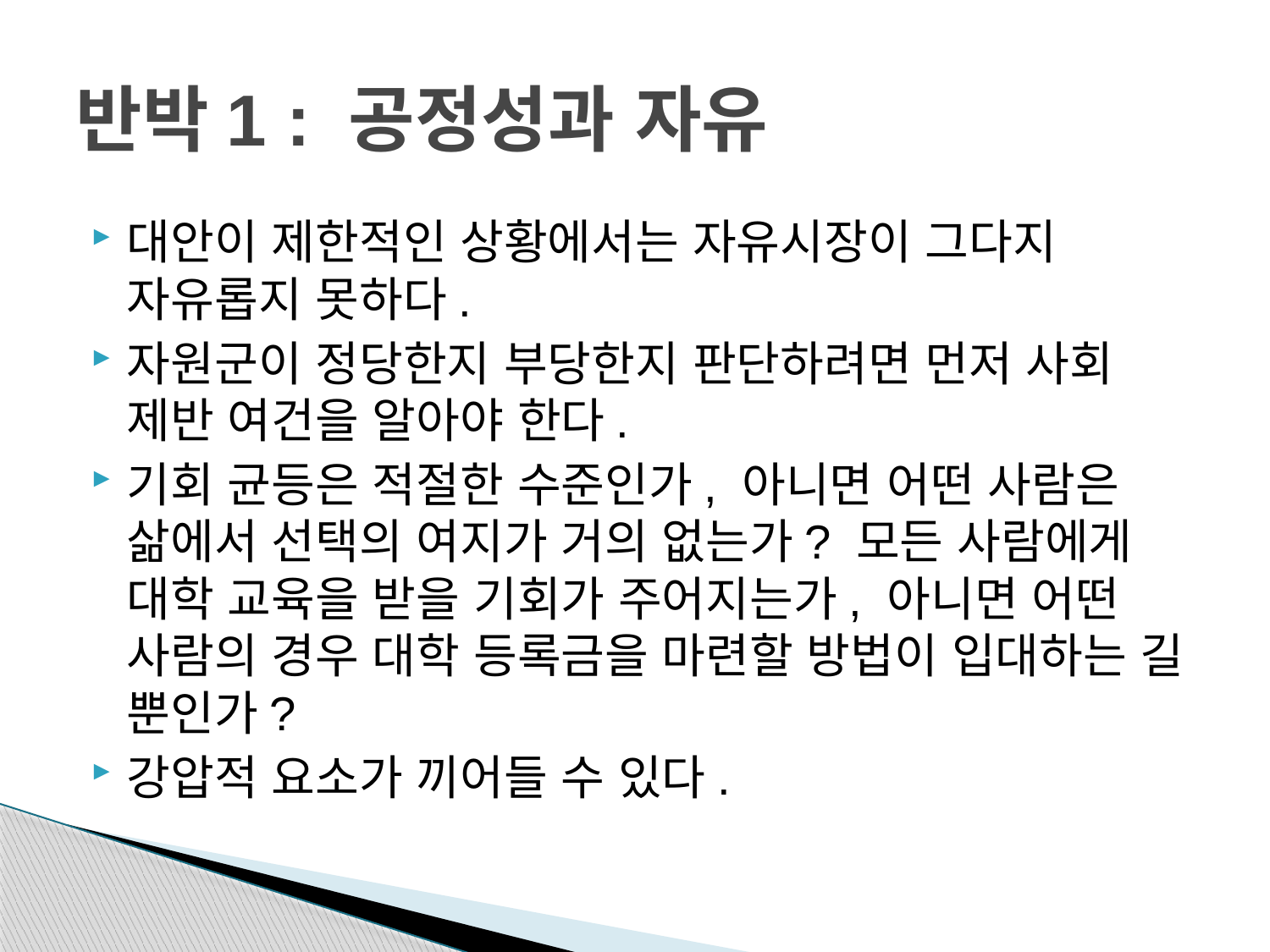

# 반박1 : 공정성과 자유
대안이 제한적인 상황에서는 자유시장이 그다지 자유롭지 못하다.
자원군이 정당한지 부당한지 판단하려면 먼저 사회 제반 여건을 알아야 한다.
기회 균등은 적절한 수준인가, 아니면 어떤 사람은 삶에서 선택의 여지가 거의 없는가? 모든 사람에게 대학 교육을 받을 기회가 주어지는가, 아니면 어떤 사람의 경우 대학 등록금을 마련할 방법이 입대하는 길 뿐인가?
강압적 요소가 끼어들 수 있다.